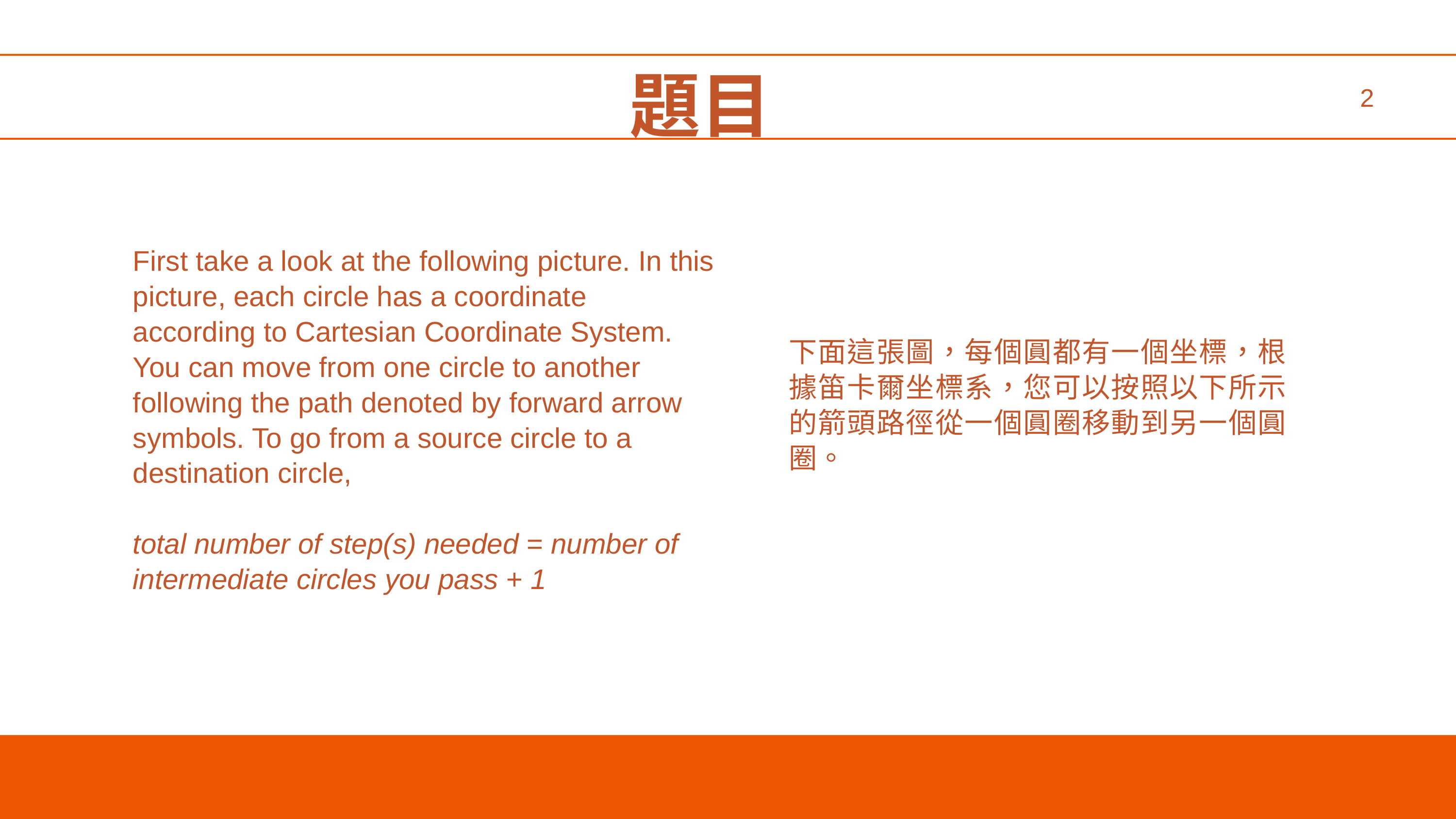

題目

2
First take a look at the following picture. In this picture, each circle has a coordinate according to Cartesian Coordinate System. You can move from one circle to another following the path denoted by forward arrow symbols. To go from a source circle to a destination circle,

total number of step(s) needed = number of intermediate circles you pass + 1
下面這張圖，每個圓都有一個坐標，根據笛卡爾坐標系，您可以按照以下所示的箭頭路徑從一個圓圈移動到另一個圓圈。